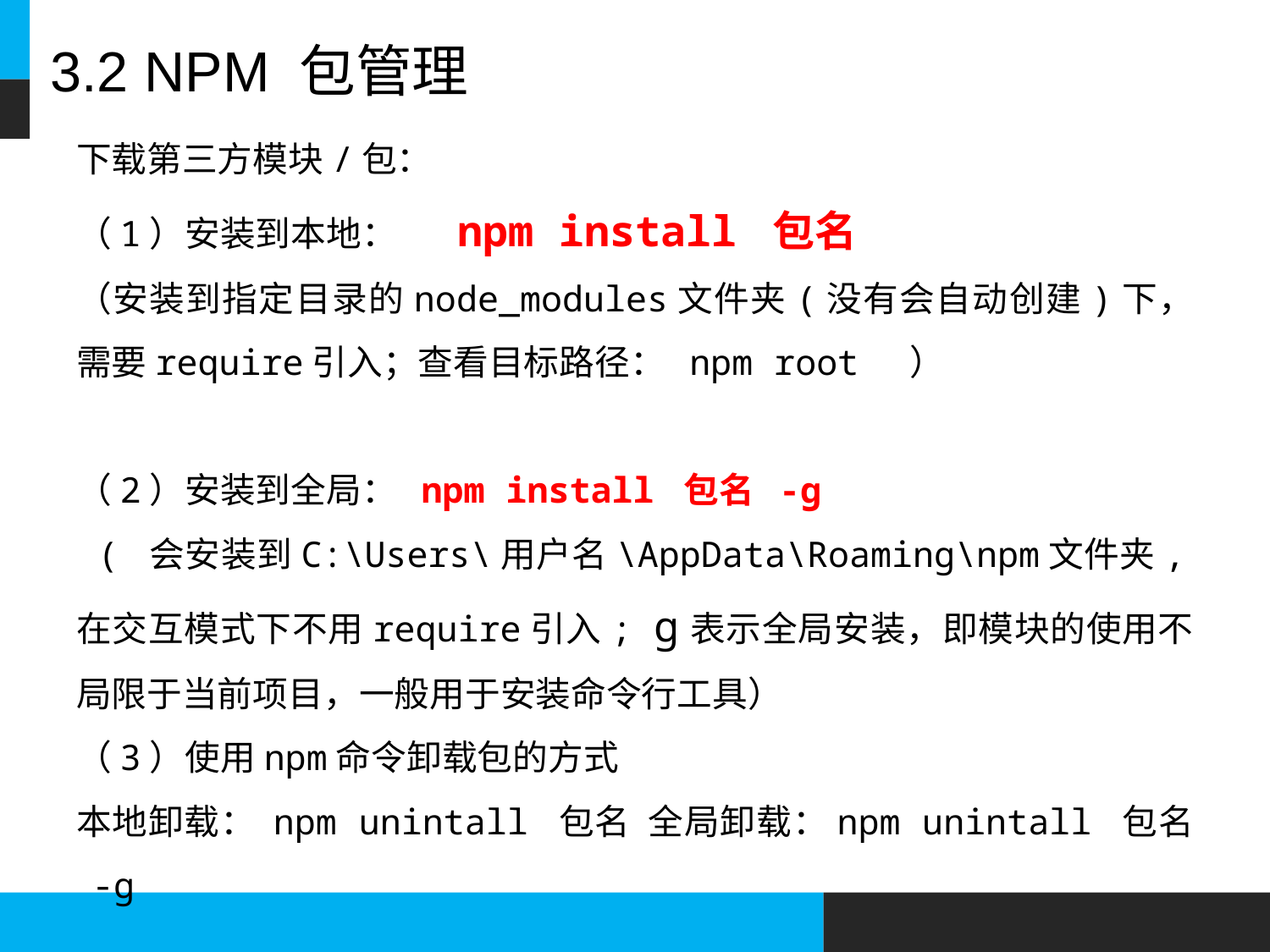

# 3.2 NPM 包管理
下载第三方模块/包：
（1）安装到本地：	npm install 包名
（安装到指定目录的node_modules文件夹(没有会自动创建)下，需要require引入；查看目标路径：  npm root  ）

（2）安装到全局：  npm install 包名  -g
 ( 会安装到C:\Users\用户名\AppData\Roaming\npm文件夹,在交互模式下不用require引入; g表示全局安装，即模块的使用不局限于当前项目，一般用于安装命令行工具）
（3）使用npm命令卸载包的方式
本地卸载： npm unintall 包名  全局卸载：npm unintall 包名 -g